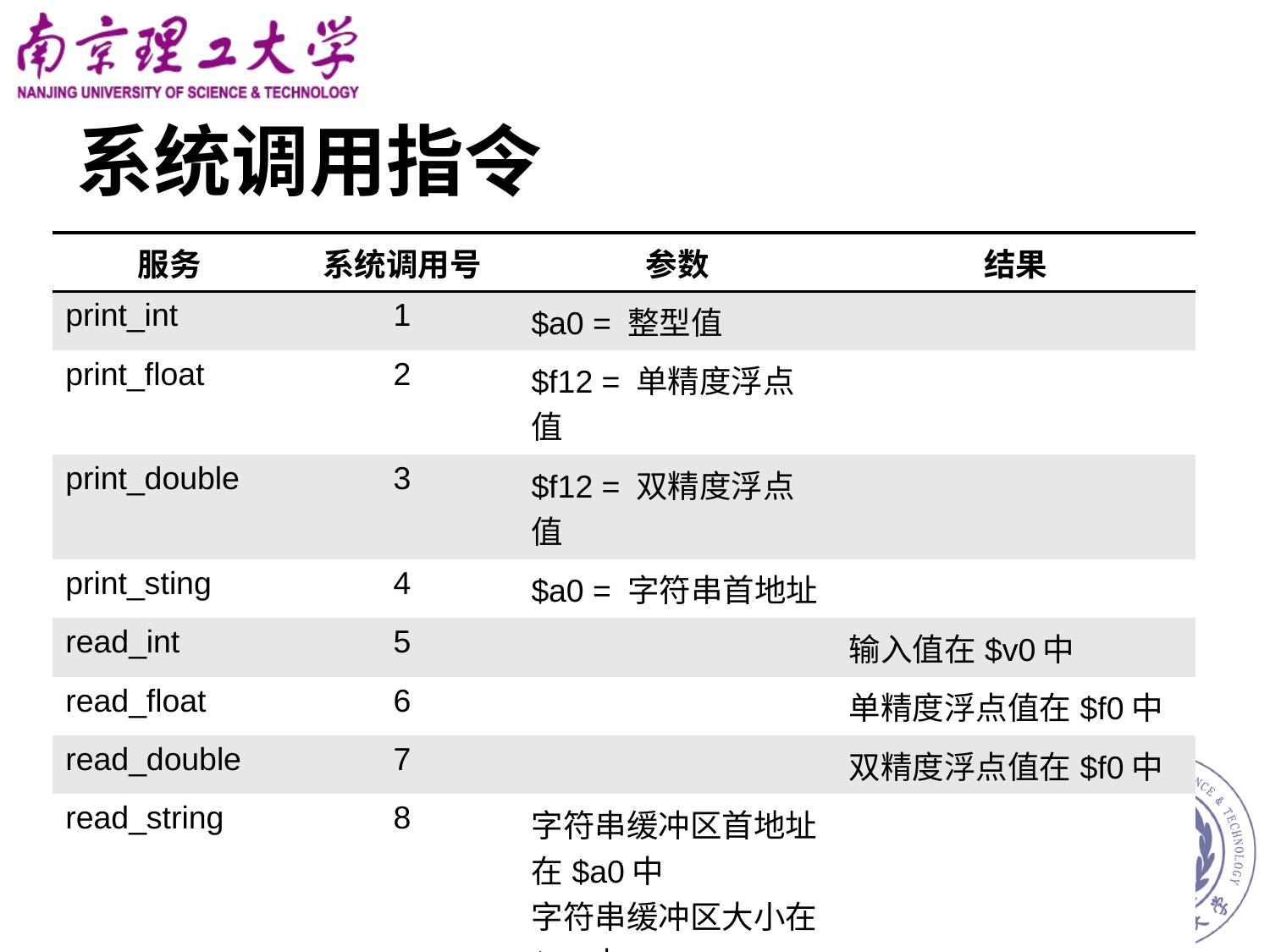

# 系统调用指令
| 服务 | 系统调用号 | 参数 | 结果 |
| --- | --- | --- | --- |
| print\_int | 1 | $a0 = 整型值 |  |
| print\_float | 2 | $f12 = 单精度浮点值 |  |
| print\_double | 3 | $f12 = 双精度浮点值 |  |
| print\_sting | 4 | $a0 = 字符串首地址 |  |
| read\_int | 5 |  | 输入值在$v0中 |
| read\_float | 6 |  | 单精度浮点值在$f0中 |
| read\_double | 7 |  | 双精度浮点值在$f0中 |
| read\_string | 8 | 字符串缓冲区首地址在$a0中 字符串缓冲区大小在$a1中 |  |
| exit | 10 |  |  |